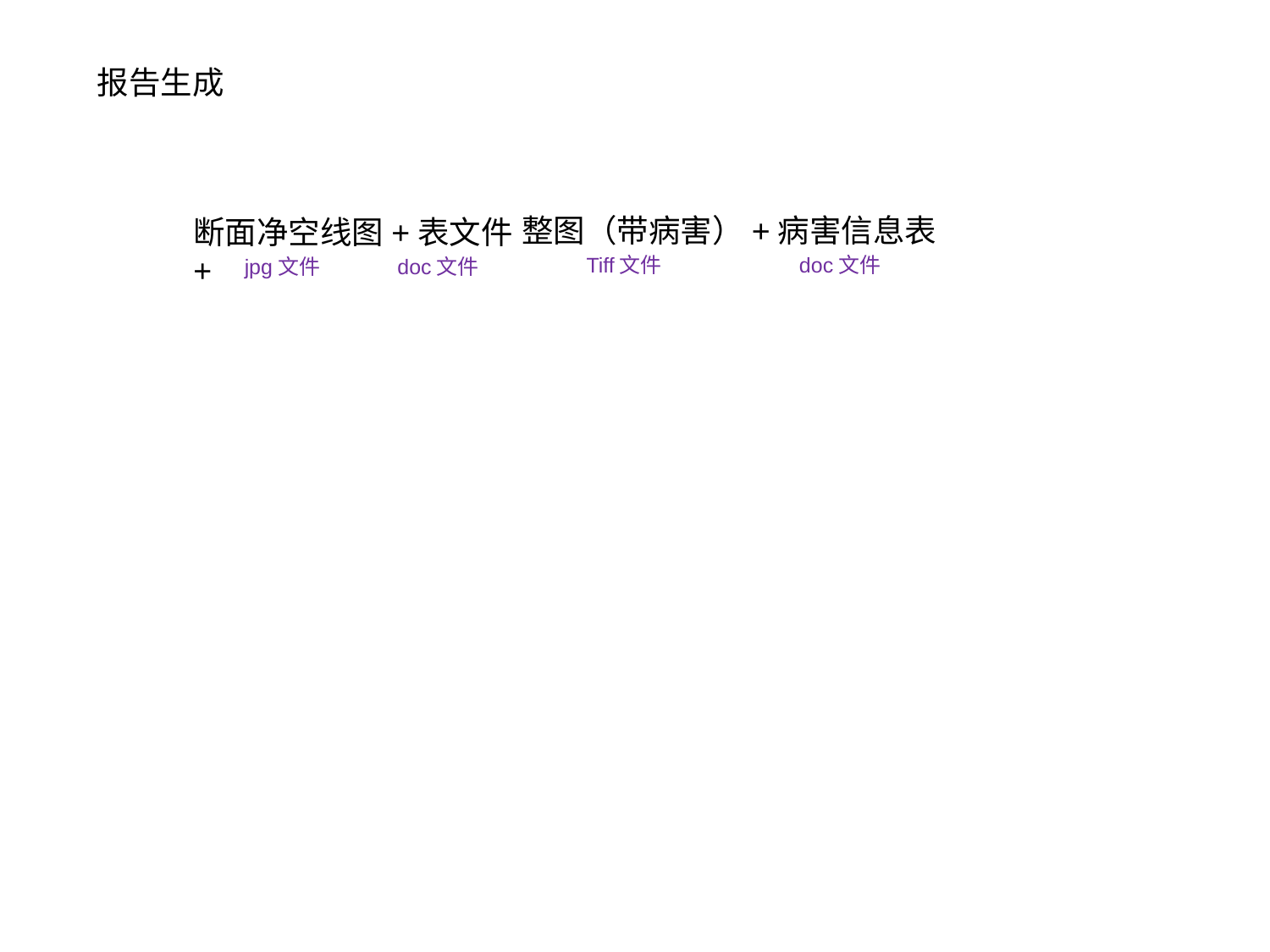

报告生成
整图（带病害）+病害信息表
断面净空线图+表文件+
Tiff文件
doc文件
jpg文件
doc文件